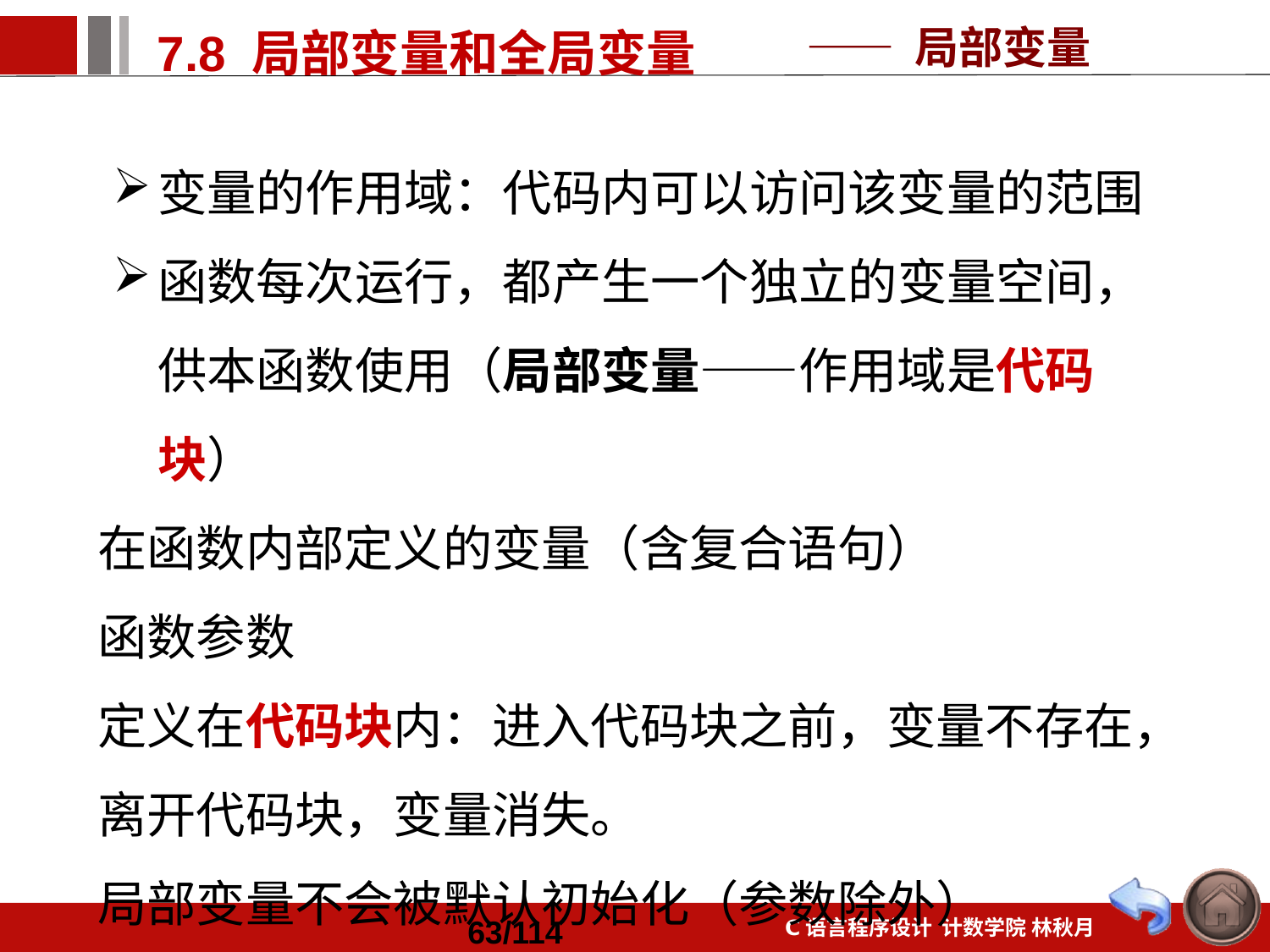

—— 局部变量
变量的作用域：代码内可以访问该变量的范围
函数每次运行，都产生一个独立的变量空间，供本函数使用（局部变量——作用域是代码块）
在函数内部定义的变量（含复合语句）
函数参数
定义在代码块内：进入代码块之前，变量不存在，离开代码块，变量消失。
局部变量不会被默认初始化（参数除外）